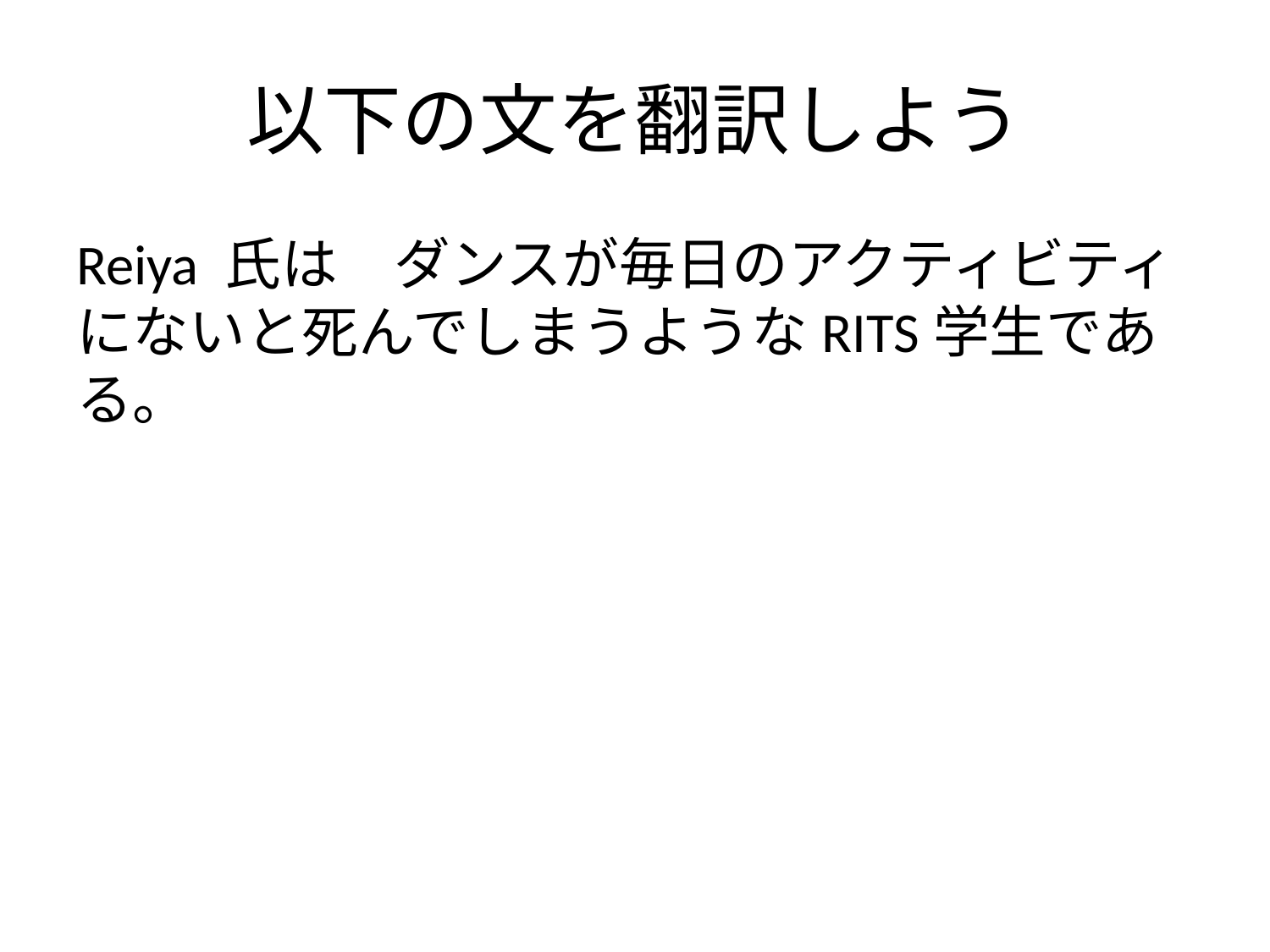

# 以下の文を翻訳しよう
Reiya 氏は　ダンスが毎日のアクティビティにないと死んでしまうようなRITS学生である。